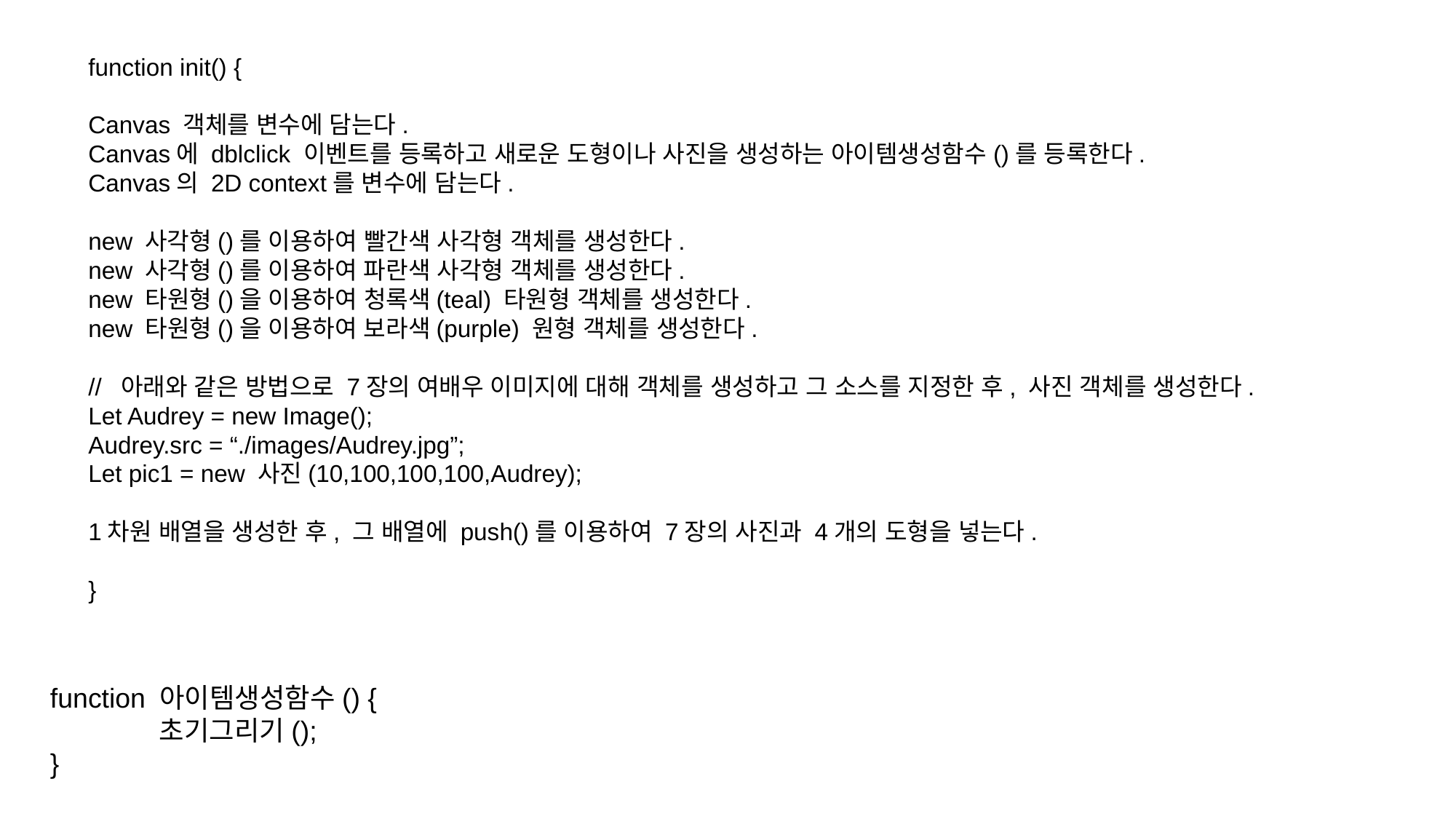

function init() {

Canvas 객체를 변수에 담는다.
Canvas에 dblclick 이벤트를 등록하고 새로운 도형이나 사진을 생성하는 아이템생성함수()를 등록한다.
Canvas의 2D context를 변수에 담는다.

new 사각형()를 이용하여 빨간색 사각형 객체를 생성한다.
new 사각형()를 이용하여 파란색 사각형 객체를 생성한다.
new 타원형()을 이용하여 청록색(teal) 타원형 객체를 생성한다.
new 타원형()을 이용하여 보라색(purple) 원형 객체를 생성한다.

//  아래와 같은 방법으로 7장의 여배우 이미지에 대해 객체를 생성하고 그 소스를 지정한 후, 사진 객체를 생성한다.
Let Audrey = new Image();
Audrey.src = “./images/Audrey.jpg”;
Let pic1 = new 사진(10,100,100,100,Audrey);

1차원 배열을 생성한 후, 그 배열에 push()를 이용하여 7장의 사진과 4개의 도형을 넣는다.

}
function 아이템생성함수() {
	초기그리기();
}